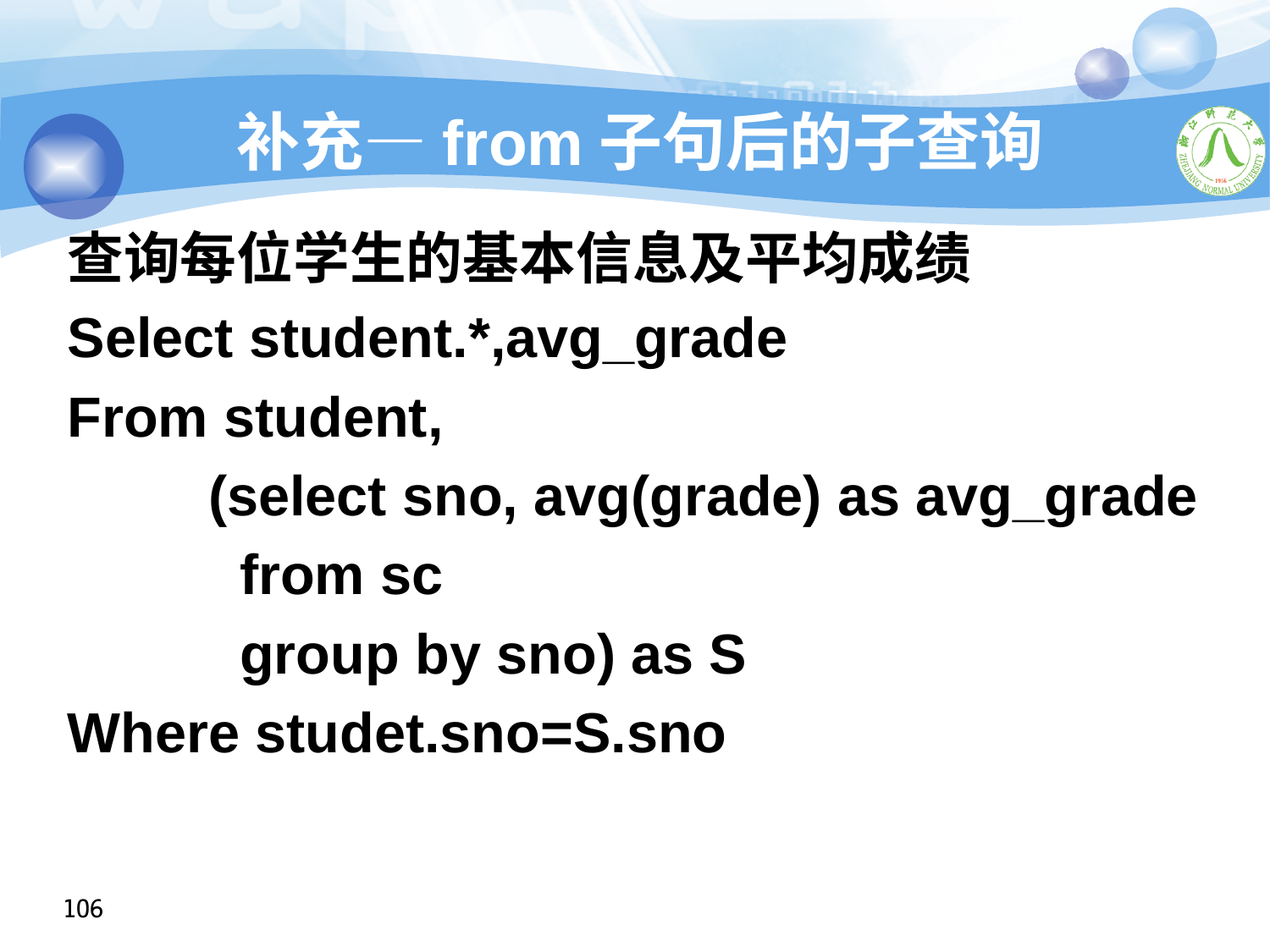

# 补充—from子句后的子查询
查询每位学生的基本信息及平均成绩
Select student.*,avg_grade
From student,
         (select sno, avg(grade) as avg_grade
           from sc
           group by sno) as S
Where studet.sno=S.sno

106